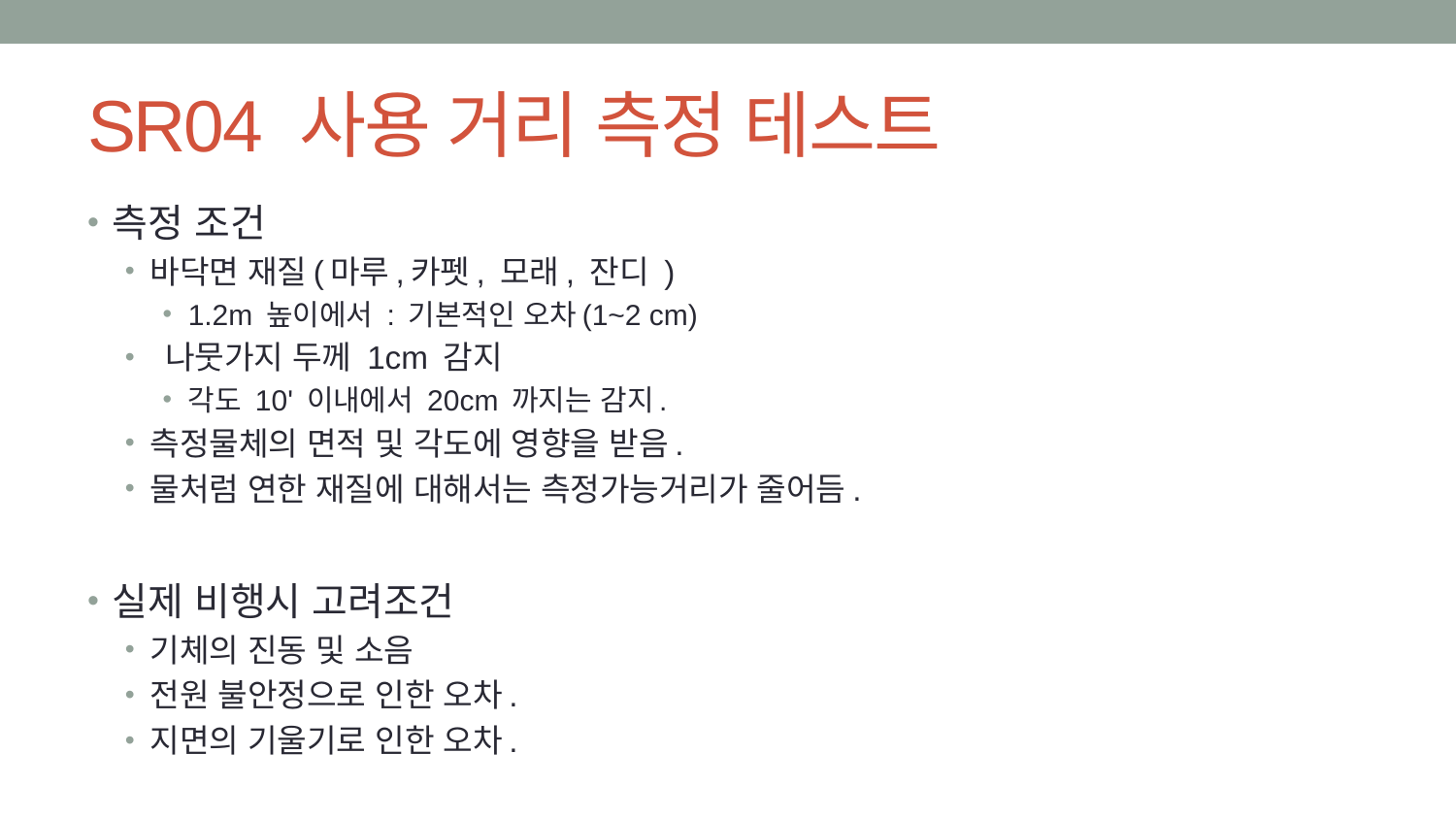

# SR04 사용 거리 측정 테스트
측정 조건
바닥면 재질(마루,카펫, 모래, 잔디 )
1.2m 높이에서 : 기본적인 오차(1~2 cm)
 나뭇가지 두께 1cm 감지
각도 10' 이내에서 20cm 까지는 감지.
측정물체의 면적 및 각도에 영향을 받음.
물처럼 연한 재질에 대해서는 측정가능거리가 줄어듬.

실제 비행시 고려조건
기체의 진동 및 소음
전원 불안정으로 인한 오차.
지면의 기울기로 인한 오차.